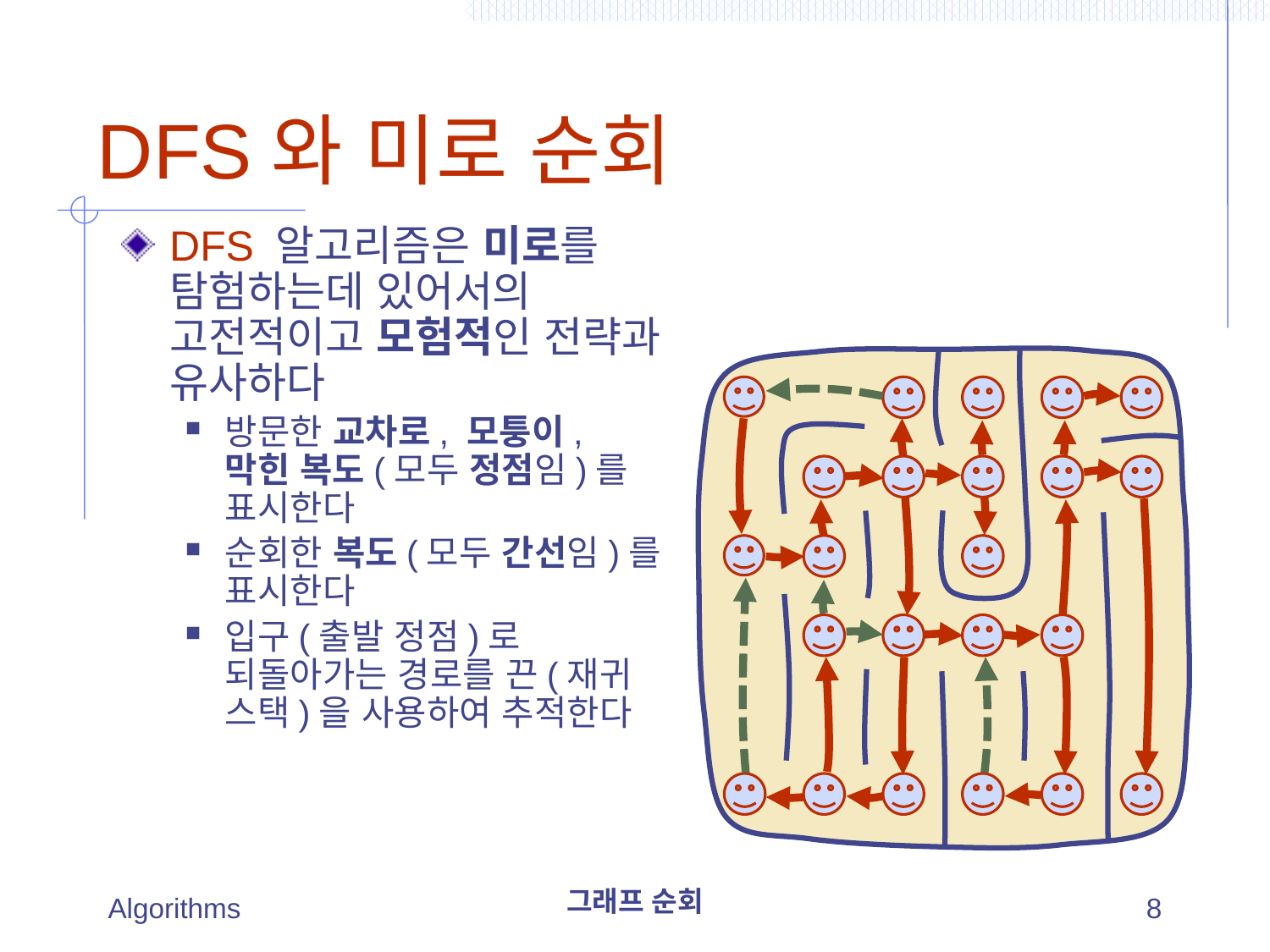

# DFS와 미로 순회
DFS 알고리즘은 미로를 탐험하는데 있어서의 고전적이고 모험적인 전략과 유사하다
방문한 교차로, 모퉁이, 막힌 복도(모두 정점임)를 표시한다
순회한 복도(모두 간선임)를 표시한다
입구(출발 정점)로 되돌아가는 경로를 끈(재귀 스택)을 사용하여 추적한다

Algorithms
그래프 순회
8